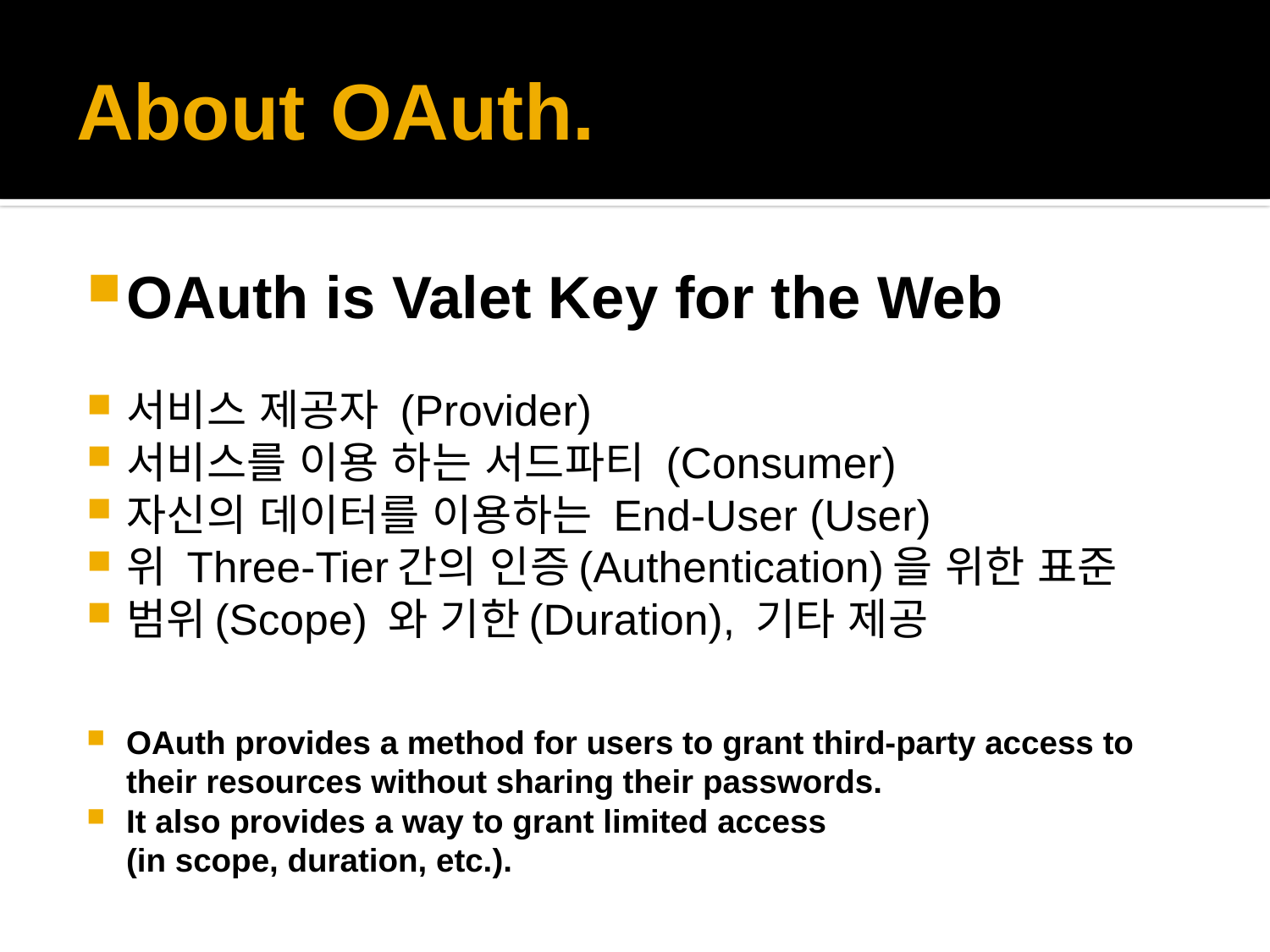

# About	OAuth.
OAuth is Valet Key for the Web

서비스 제공자 (Provider)
서비스를 이용 하는 서드파티 (Consumer)
자신의 데이터를 이용하는 End-User (User)
위 Three-Tier간의 인증(Authentication)을 위한 표준
범위(Scope) 와 기한(Duration), 기타 제공

OAuth provides a method for users to grant third-party access to their resources without sharing their passwords.
It also provides a way to grant limited access
	(in scope, duration, etc.).